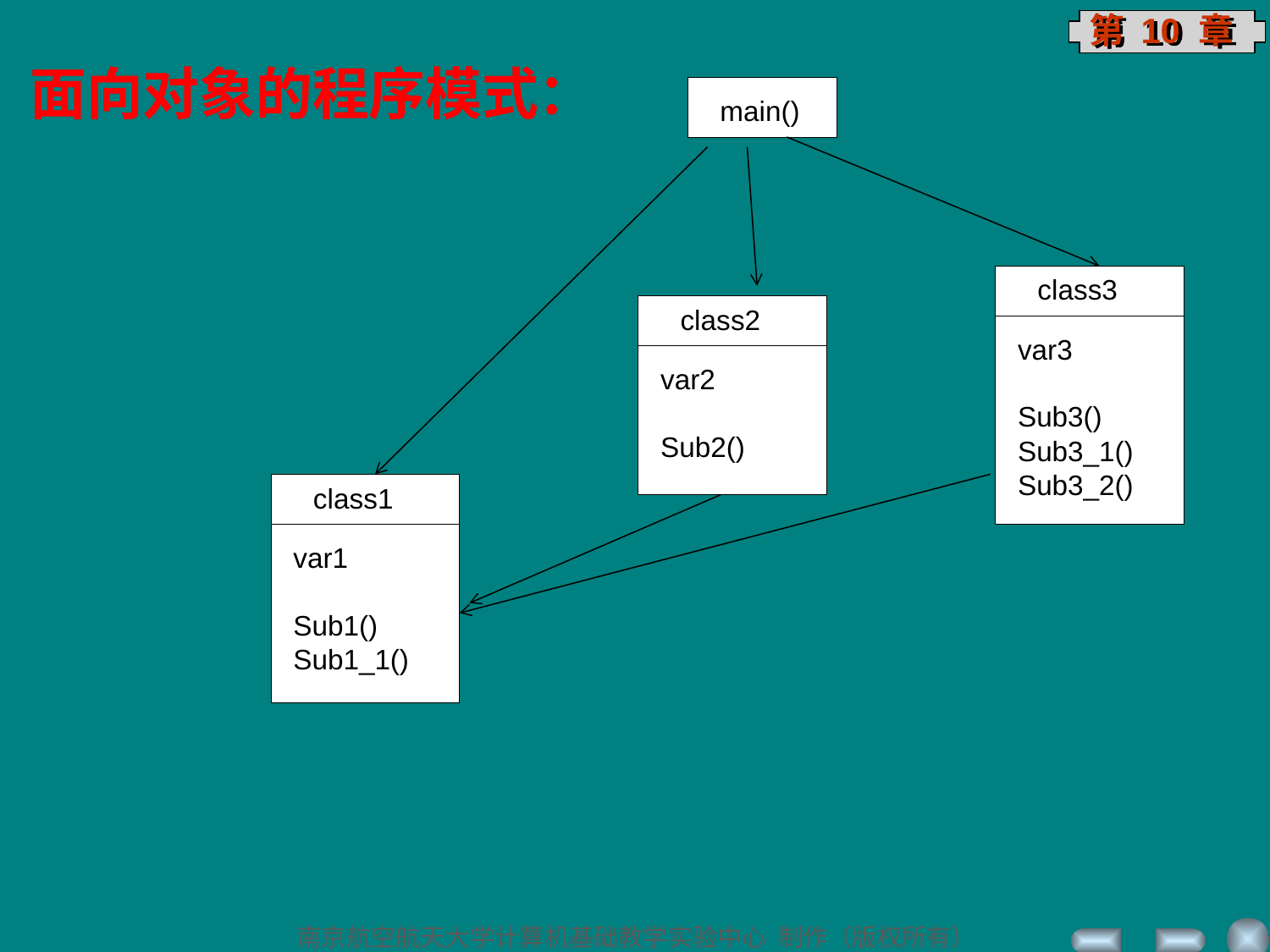

面向对象的程序模式：

main()

class3

class2

var3

Sub3()
Sub3_1()
Sub3_2()

var2

Sub2()

class1

var1

Sub1()
Sub1_1()